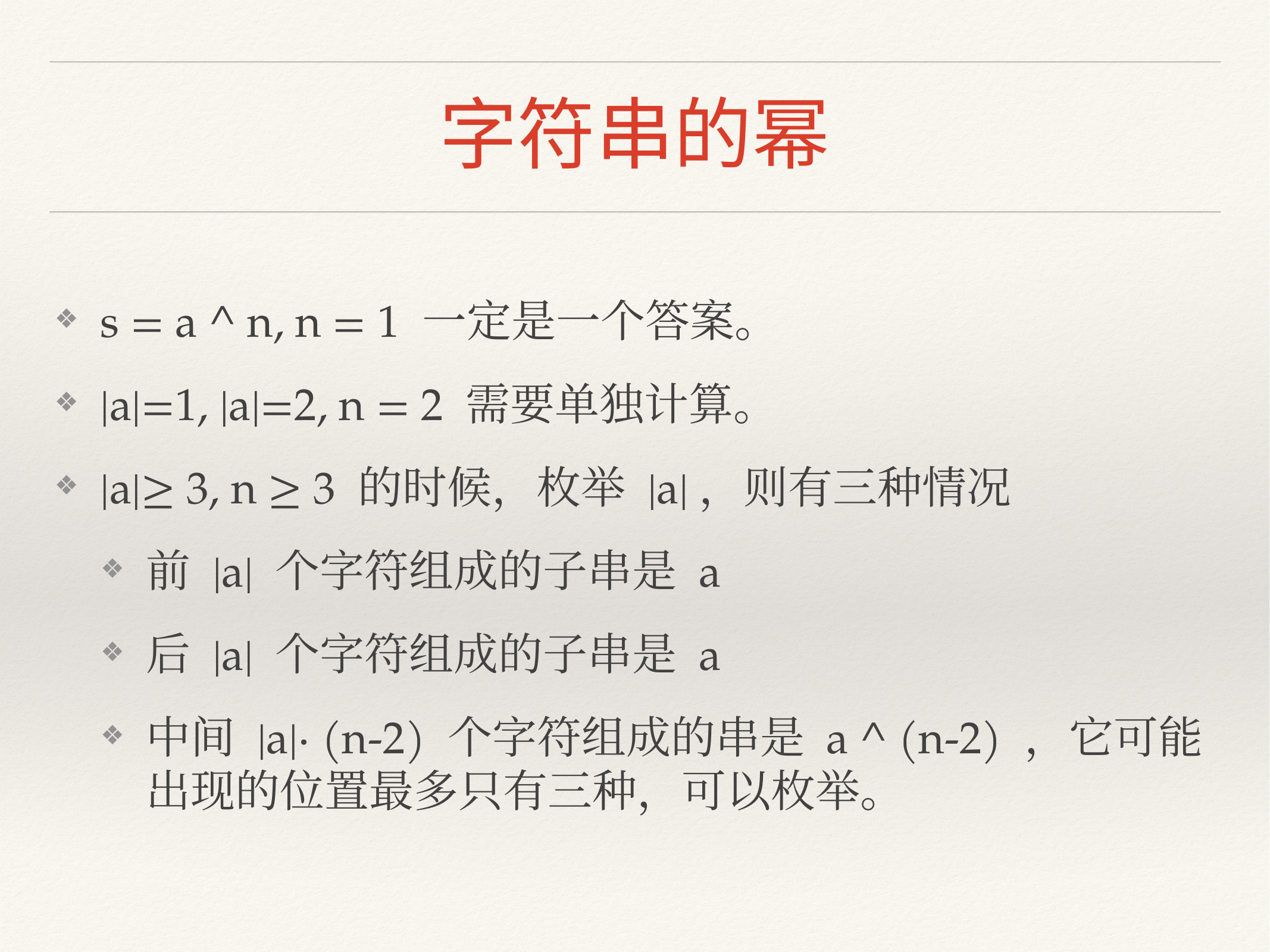

# 字符串的幂
s = a ^ n, n = 1 一定是一个答案。
|a|=1, |a|=2, n = 2 需要单独计算。
|a|≥ 3, n ≥ 3 的时候，枚举 |a|，则有三种情况
前 |a| 个字符组成的子串是 a
后 |a| 个字符组成的子串是 a
中间 |a|· (n-2) 个字符组成的串是 a ^ (n-2) ，它可能出现的位置最多只有三种，可以枚举。